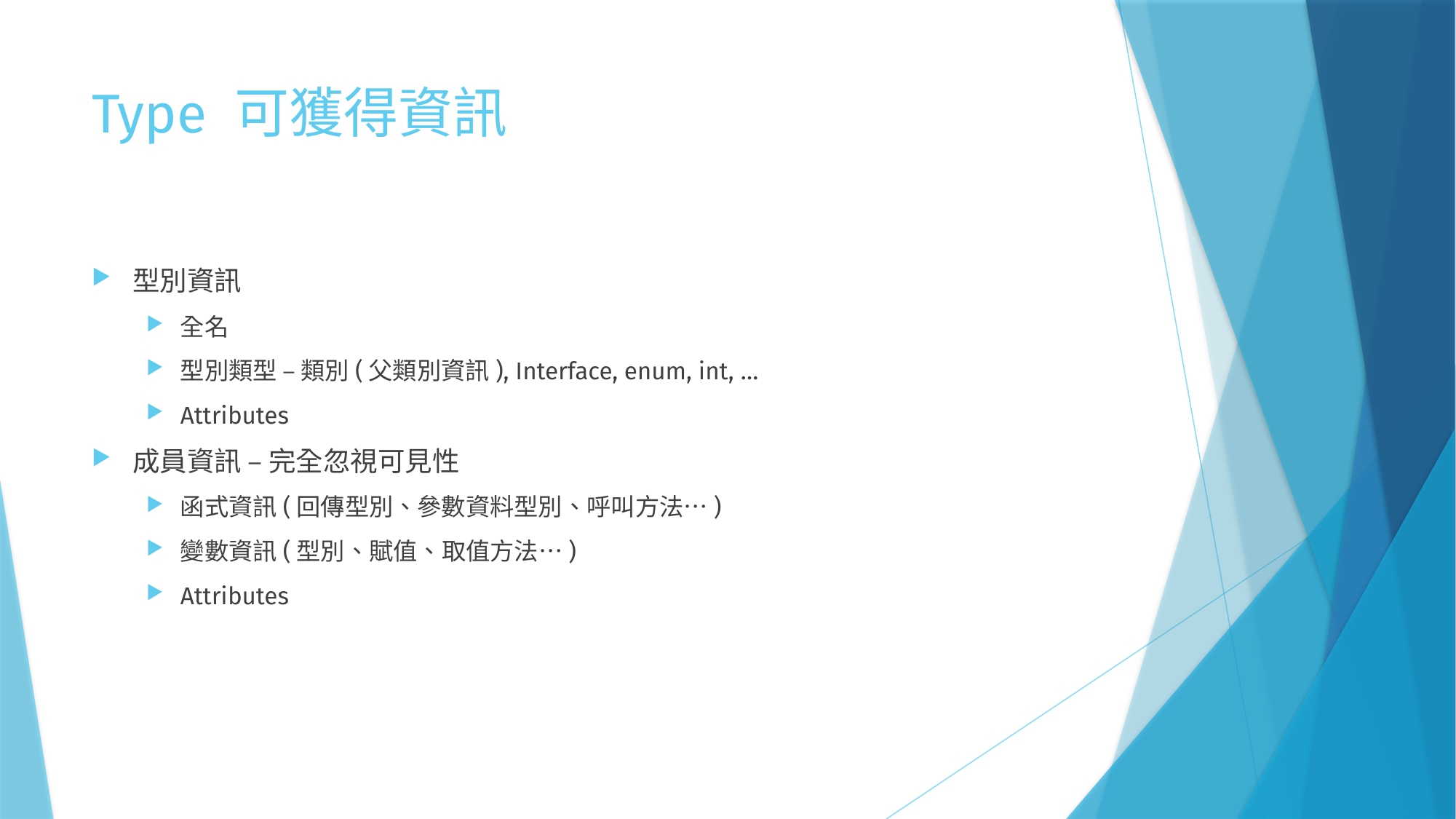

# Type 可獲得資訊
型別資訊
全名
型別類型 – 類別(父類別資訊), Interface, enum, int, …
Attributes
成員資訊 – 完全忽視可見性
函式資訊(回傳型別、參數資料型別、呼叫方法…)
變數資訊(型別、賦值、取值方法…)
Attributes